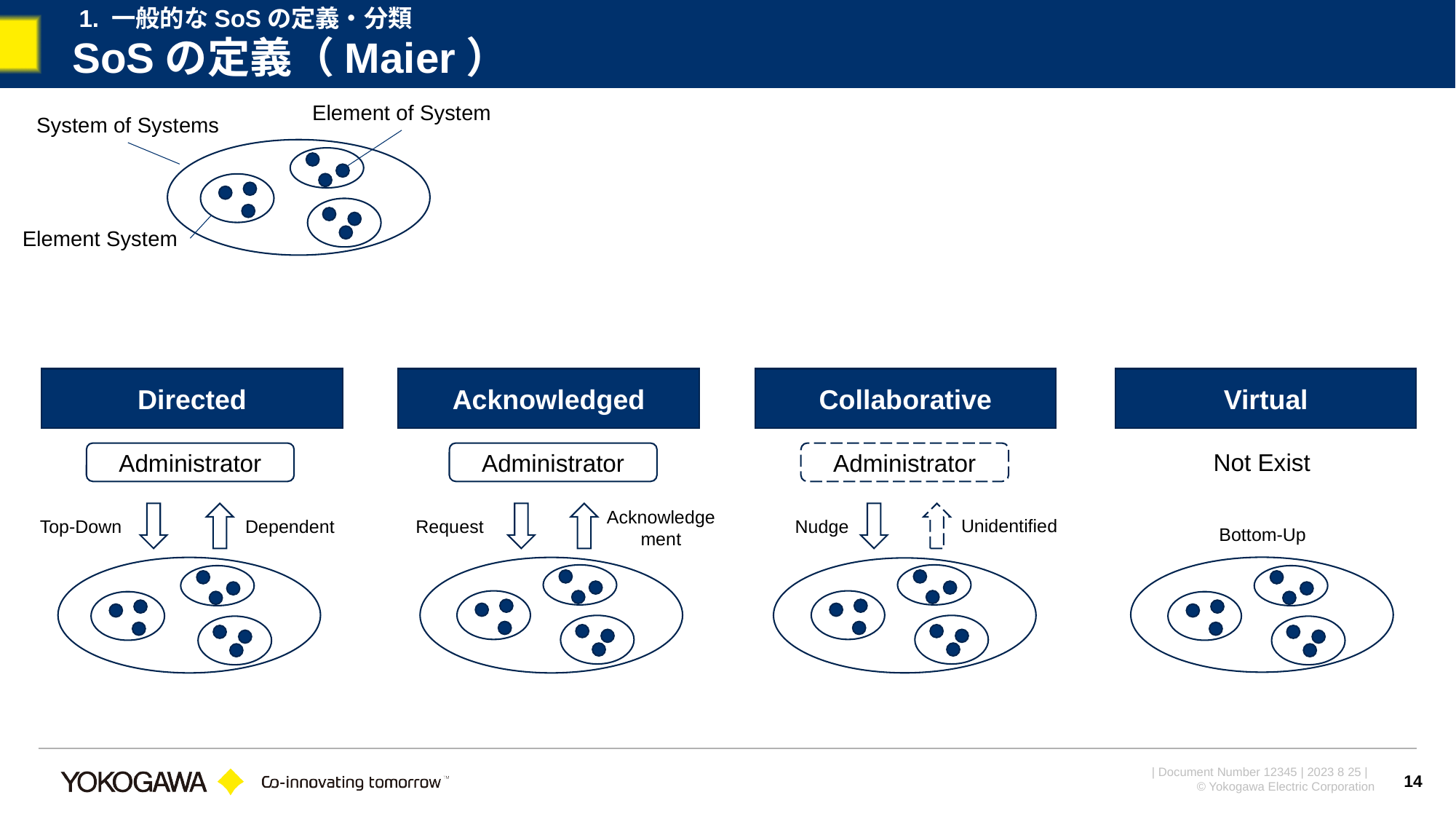

1. 一般的なSoSの定義・分類
# SoSの定義（Maier）
Element of System
System of Systems

Element System

Directed
Acknowledged
Collaborative
Virtual
Not Exist
Administrator
Administrator
Administrator
Acknowledgement
Unidentified
Top-Down
Dependent
Request
Nudge

Bottom-Up

14